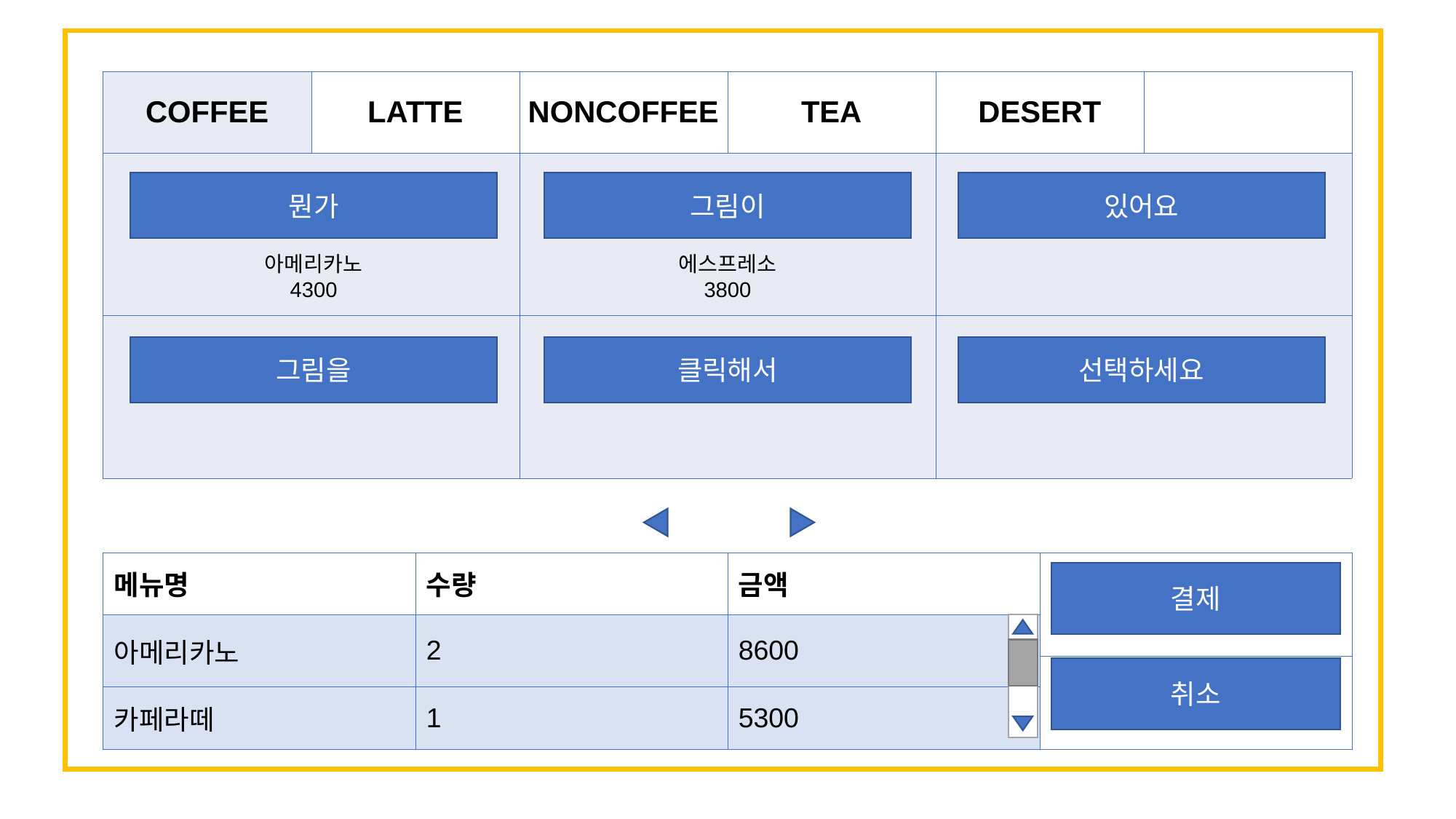

| COFFEE | LATTE | NONCOFFEE | TEA | DESERT |  |
| --- | --- | --- | --- | --- | --- |
|  |  |  |  |  |  |
|  |  |  |  |  |  |
뭔가
그림이
있어요
아메리카노
4300
에스프레소
3800
그림을
클릭해서
선택하세요

| 메뉴명 | 수량 | 금액 |  |
| --- | --- | --- | --- |
| 아메리카노 | 2 | 8600 |  |
|  |  |  |  |
| 카페라떼 | 1 | 5300 |  |
결제

취소